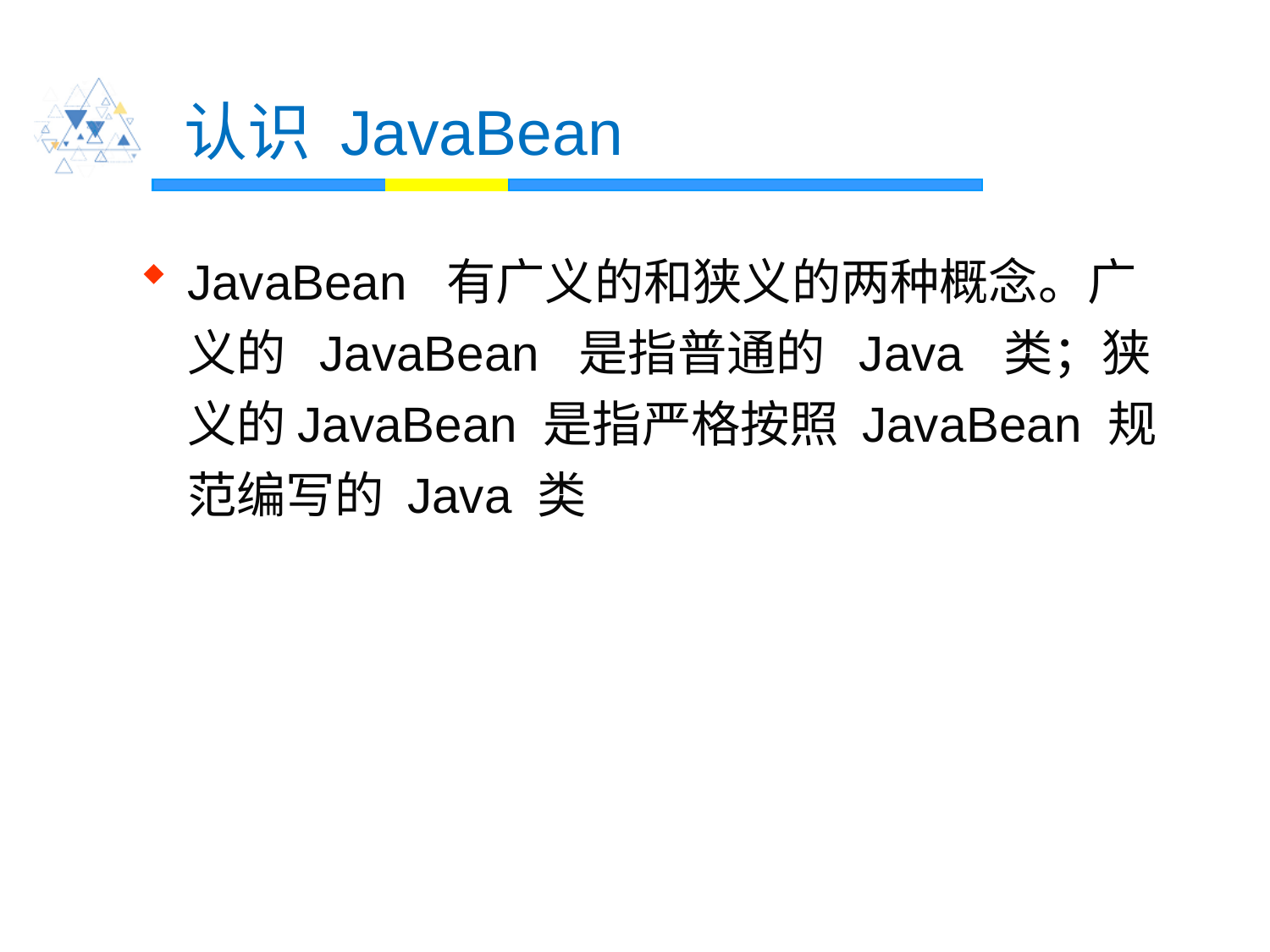

# 认识 JavaBean
JavaBean  有广义的和狭义的两种概念。广义的  JavaBean  是指普通的  Java  类；狭义的JavaBean 是指严格按照 JavaBean 规范编写的 Java 类